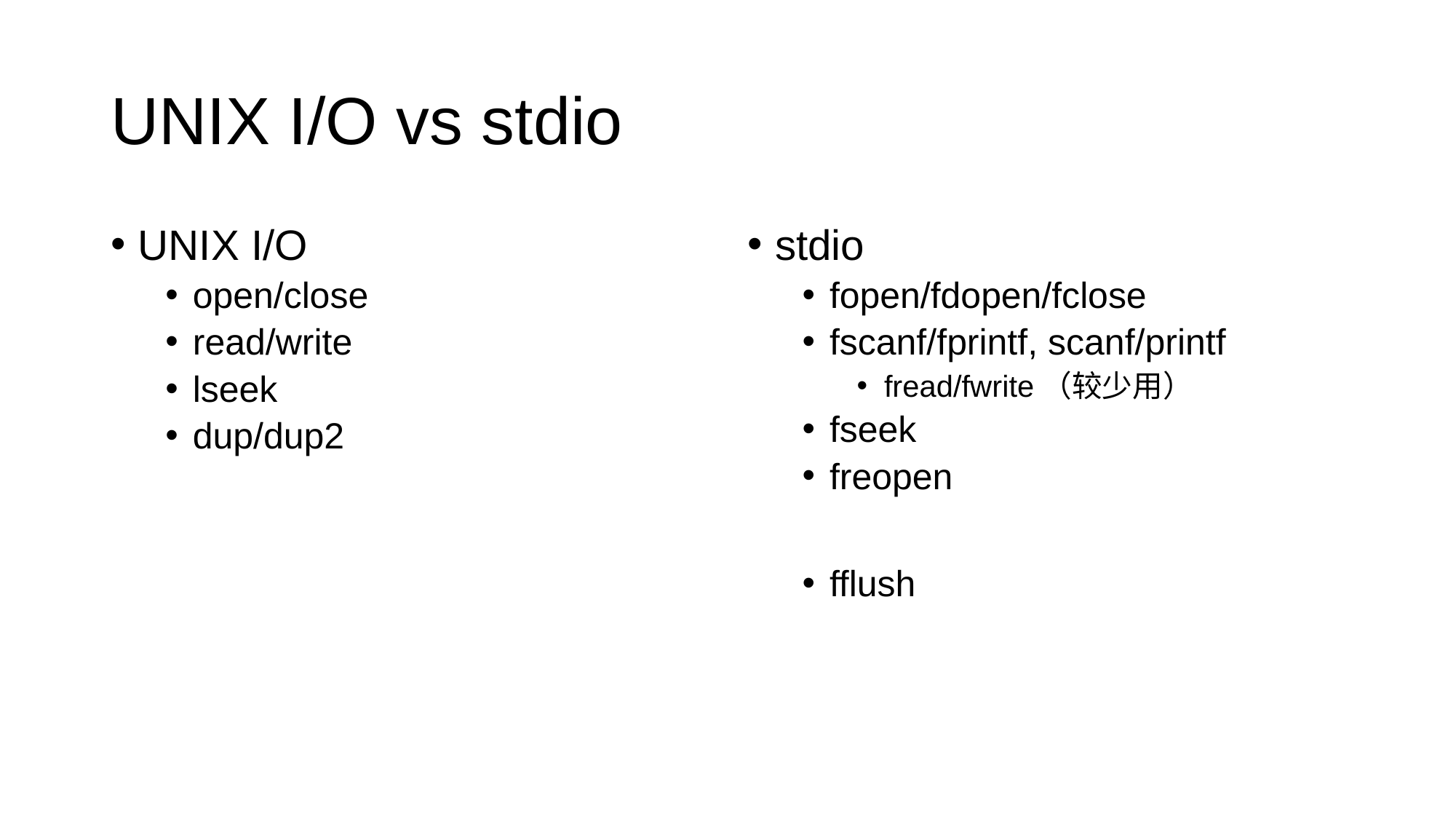

# UNIX I/O vs stdio
UNIX I/O
open/close
read/write
lseek
dup/dup2
stdio
fopen/fdopen/fclose
fscanf/fprintf, scanf/printf
fread/fwrite（较少用）
fseek
freopen

fflush